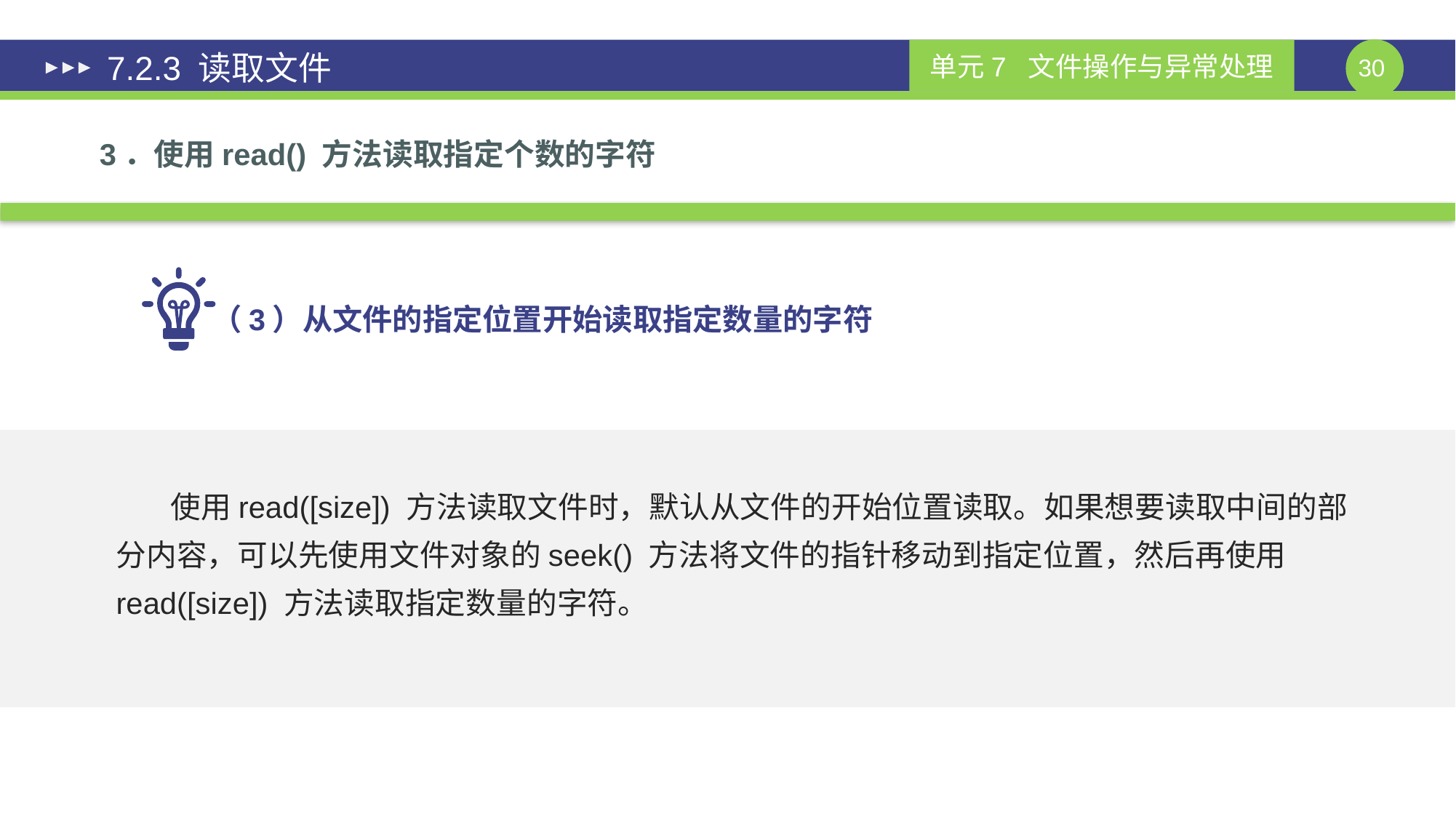

# 7.2.3 读取文件
3．使用read() 方法读取指定个数的字符

（3）从文件的指定位置开始读取指定数量的字符

使用read([size]) 方法读取文件时，默认从文件的开始位置读取。如果想要读取中间的部分内容，可以先使用文件对象的seek() 方法将文件的指针移动到指定位置，然后再使用read([size]) 方法读取指定数量的字符。